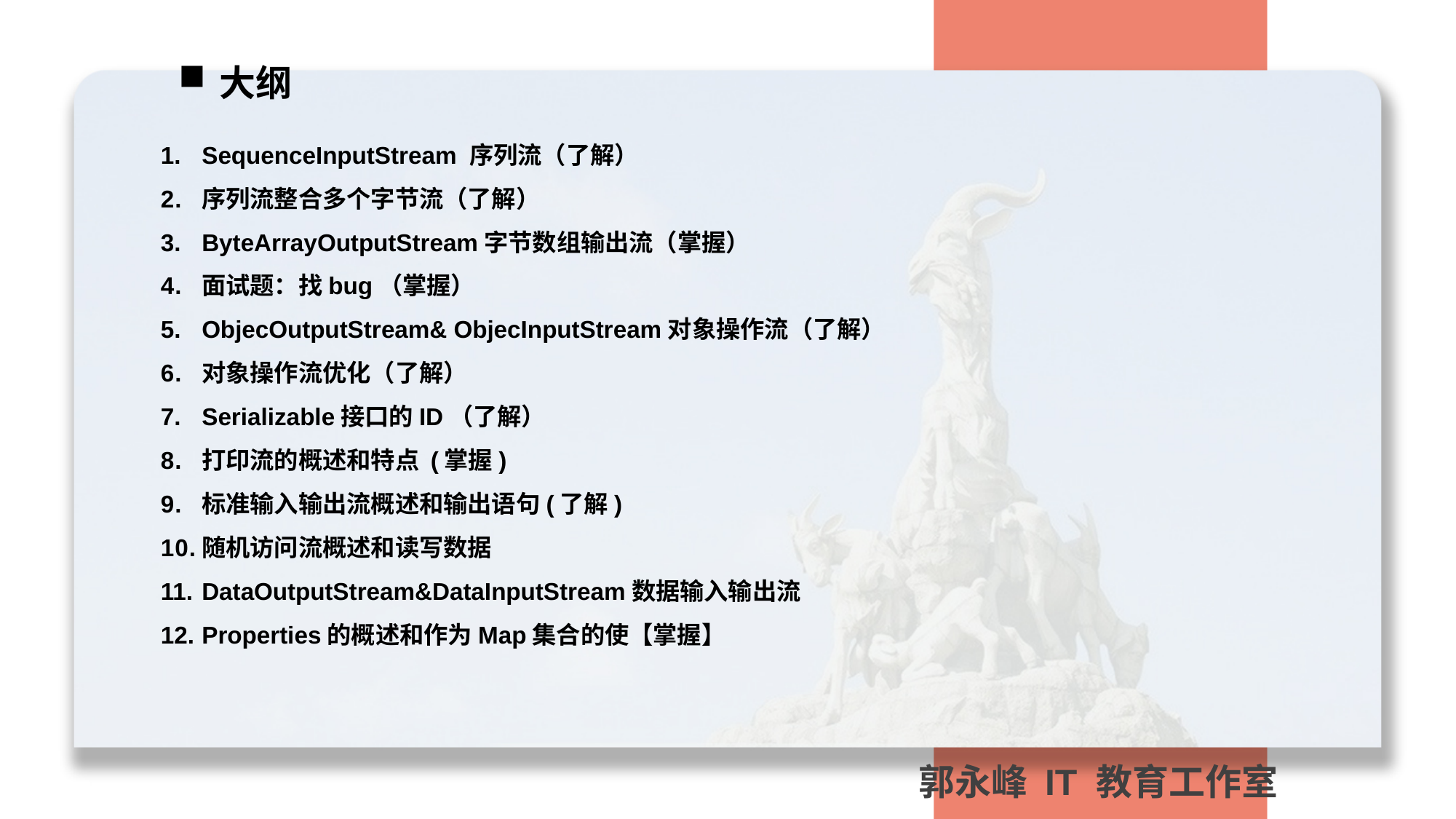

大纲
SequenceInputStream 序列流（了解）
序列流整合多个字节流（了解）
ByteArrayOutputStream字节数组输出流（掌握）
面试题：找bug（掌握）
ObjecOutputStream& ObjecInputStream对象操作流（了解）
对象操作流优化（了解）
Serializable接口的ID（了解）
打印流的概述和特点 (掌握)
标准输入输出流概述和输出语句(了解)
随机访问流概述和读写数据
DataOutputStream&DataInputStream数据输入输出流
Properties的概述和作为Map集合的使【掌握】